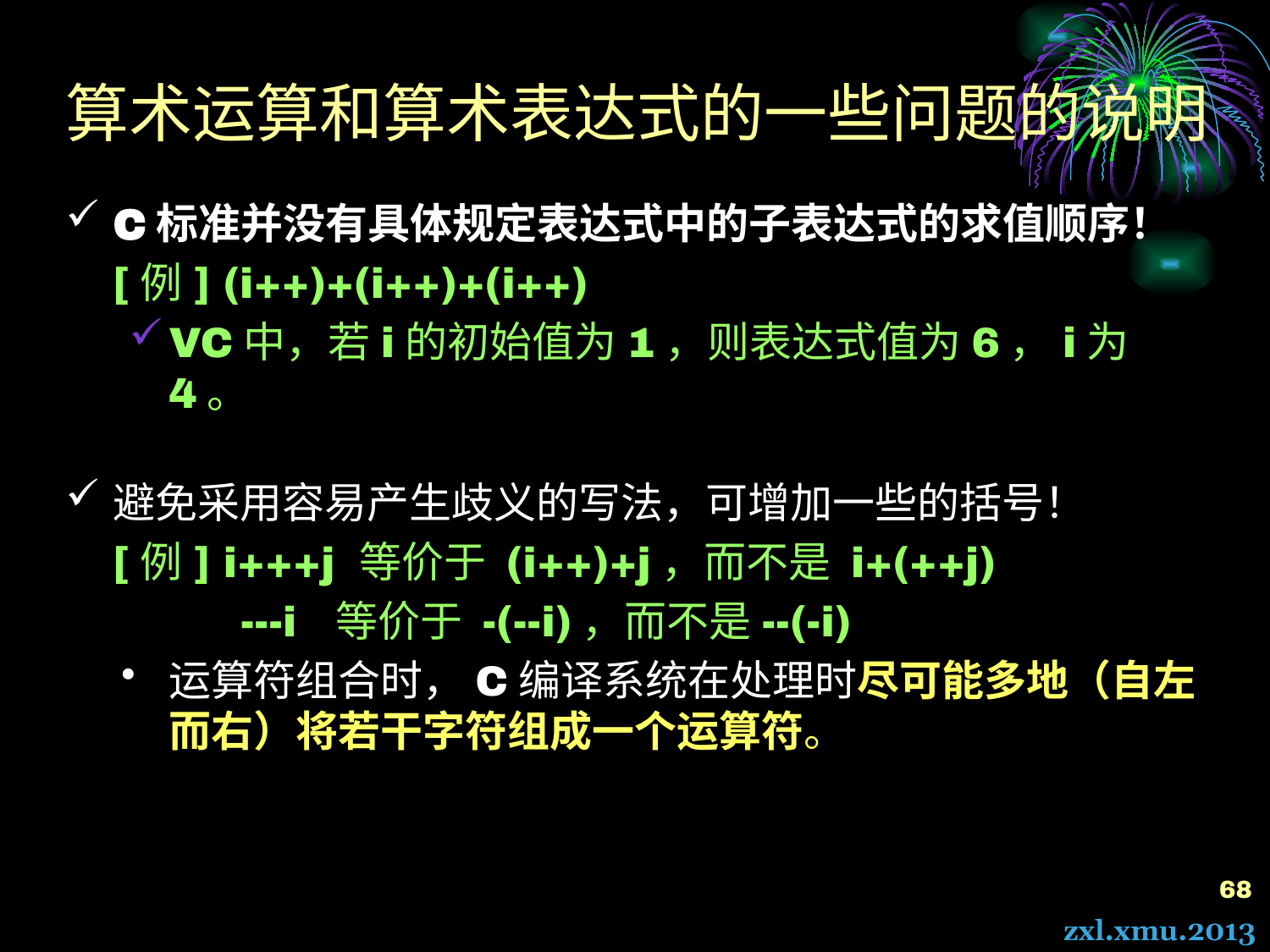

# 算术运算和算术表达式的一些问题的说明
C标准并没有具体规定表达式中的子表达式的求值顺序！
	[例] (i++)+(i++)+(i++)
VC中，若i的初始值为1，则表达式值为6，i为4。
避免采用容易产生歧义的写法，可增加一些的括号！
	[例] i+++j 等价于 (i++)+j，而不是 i+(++j)
		---i  等价于 -(--i)，而不是--(-i)
运算符组合时，C编译系统在处理时尽可能多地（自左而右）将若干字符组成一个运算符。

68